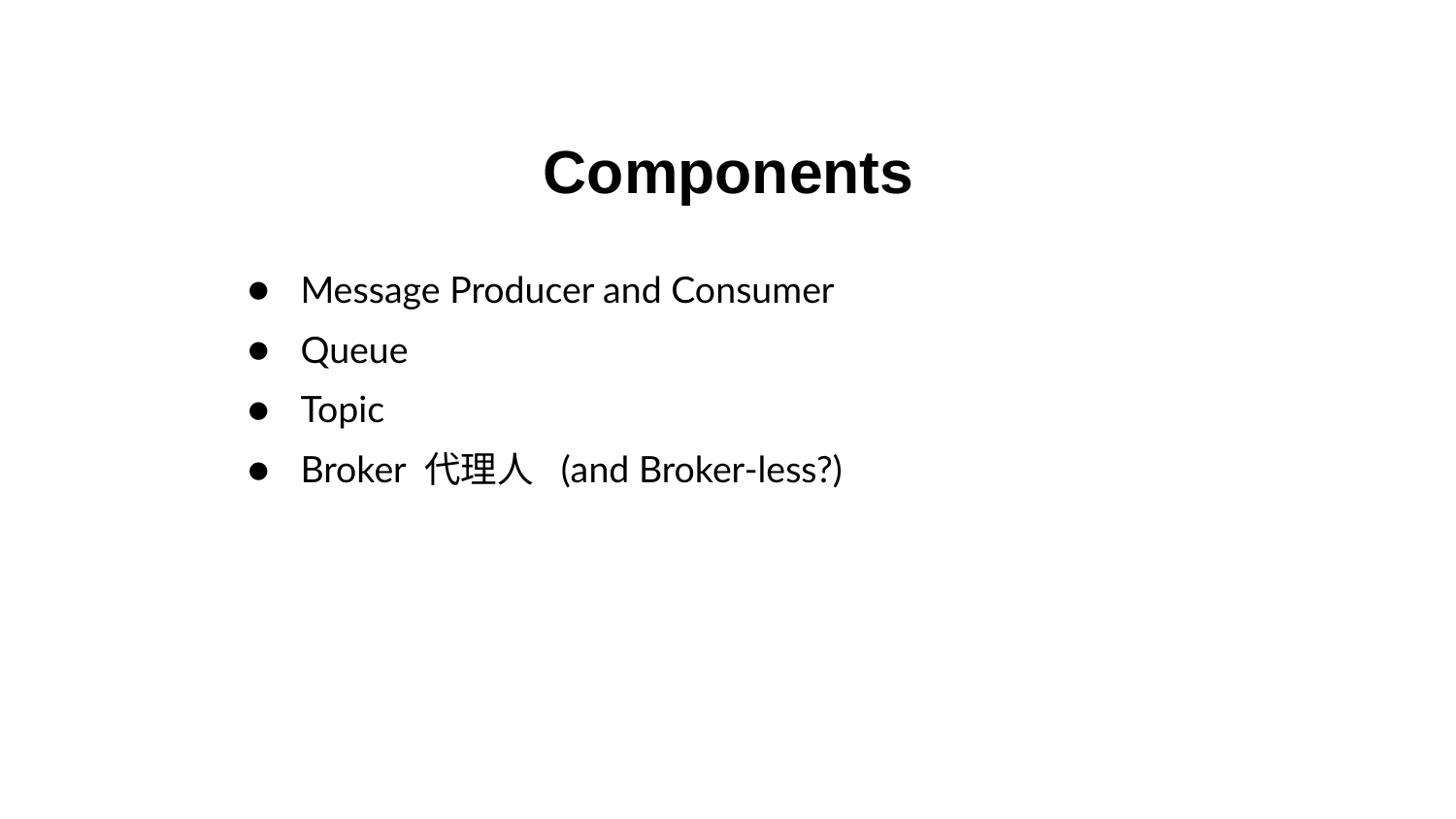

# Components
 Message Producer and Consumer
 Queue
 Topic
 Broker 代理人  (and Broker-less?)